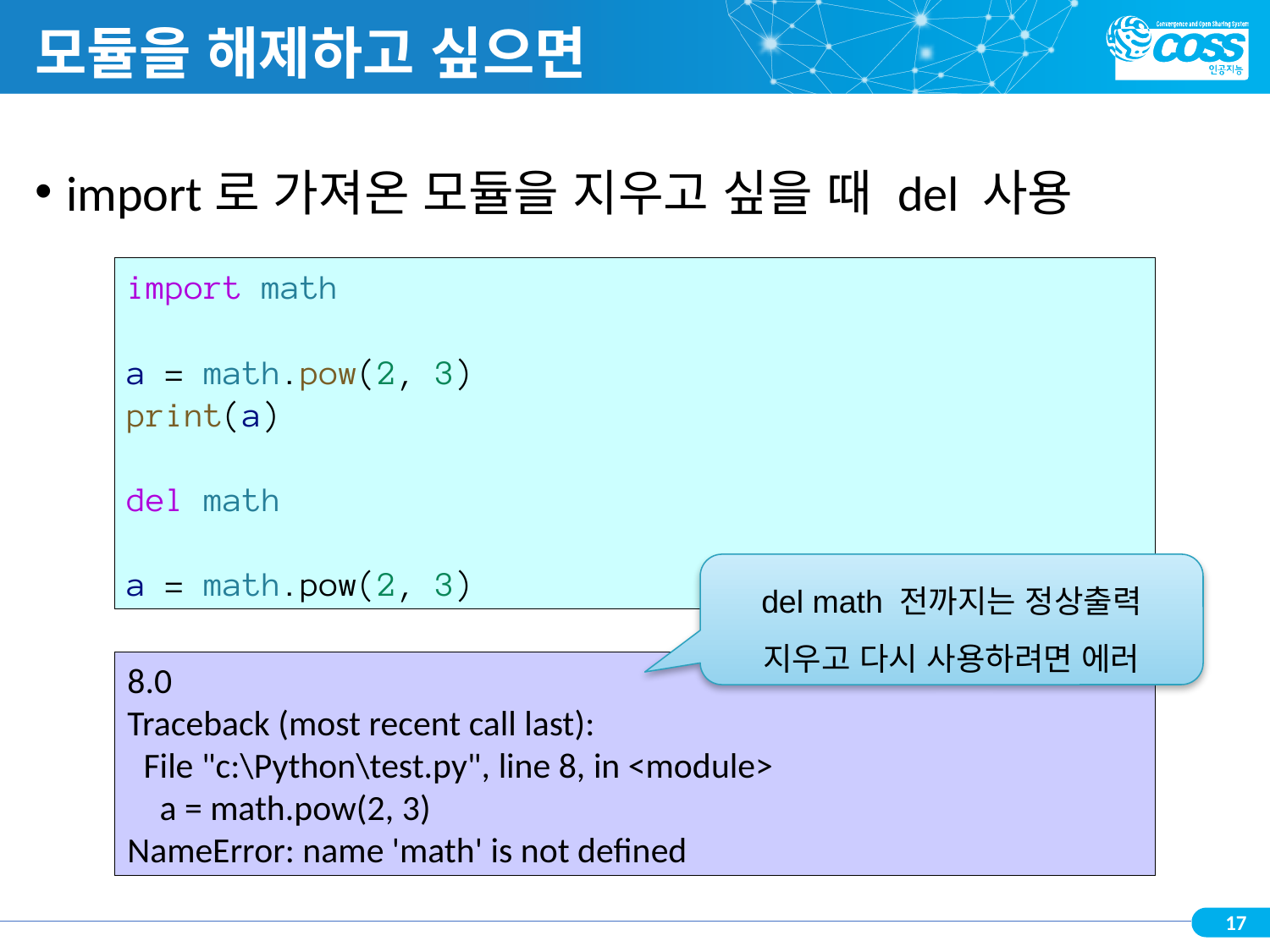

# 모듈을 해제하고 싶으면
import로 가져온 모듈을 지우고 싶을 때 del 사용

import math
a = math.pow(2, 3)
print(a)
del math
a = math.pow(2, 3)
del math 전까지는 정상출력
지우고 다시 사용하려면 에러
8.0
Traceback (most recent call last):
  File "c:\Python\test.py", line 8, in <module>
    a = math.pow(2, 3)
NameError: name 'math' is not defined
17